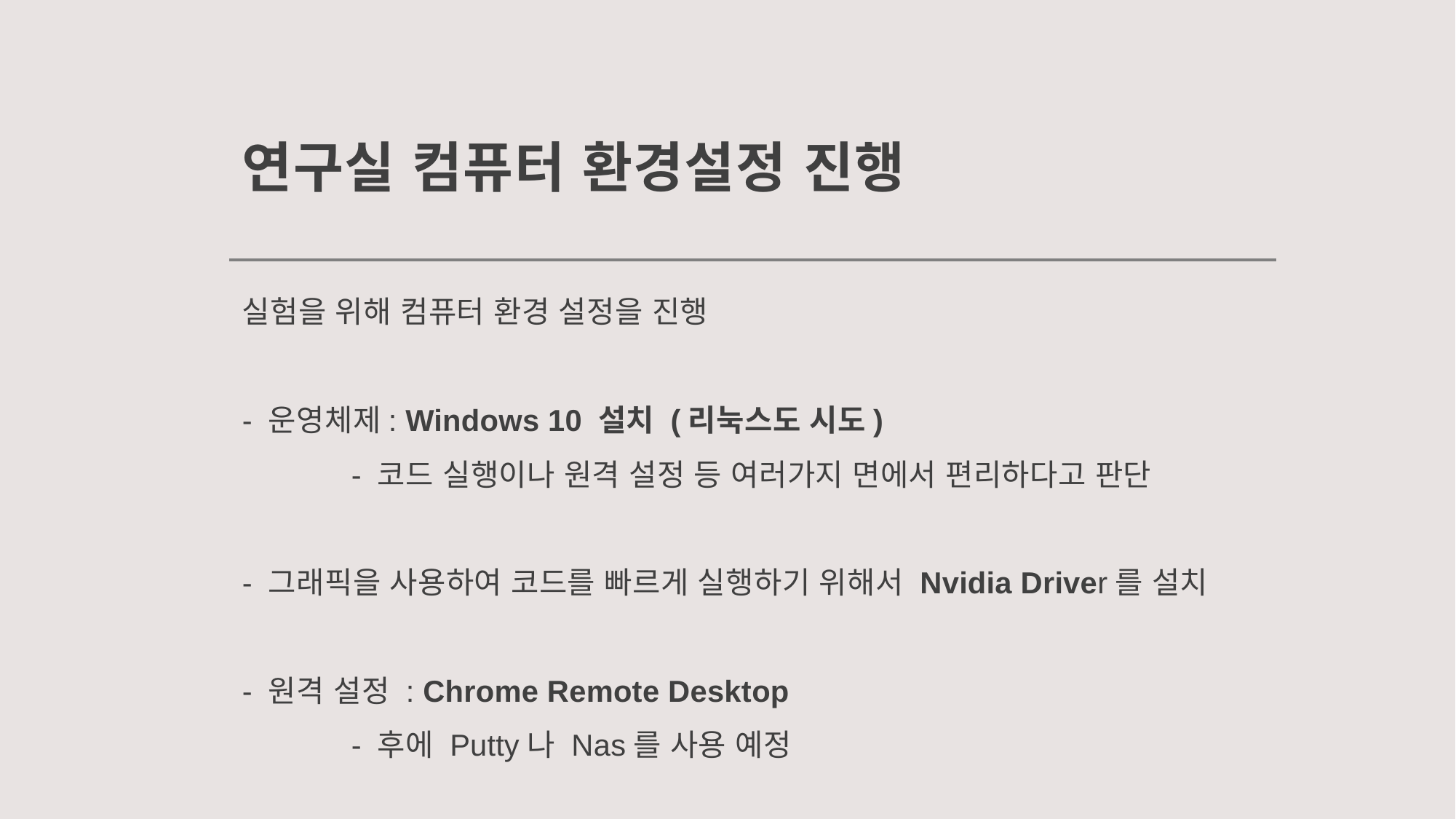

# 연구실 컴퓨터 환경설정 진행
실험을 위해 컴퓨터 환경 설정을 진행

- 운영체제: Windows 10 설치 (리눅스도 시도)
	- 코드 실행이나 원격 설정 등 여러가지 면에서 편리하다고 판단

- 그래픽을 사용하여 코드를 빠르게 실행하기 위해서 Nvidia Driver를 설치

- 원격 설정 : Chrome Remote Desktop
	- 후에 Putty나 Nas를 사용 예정